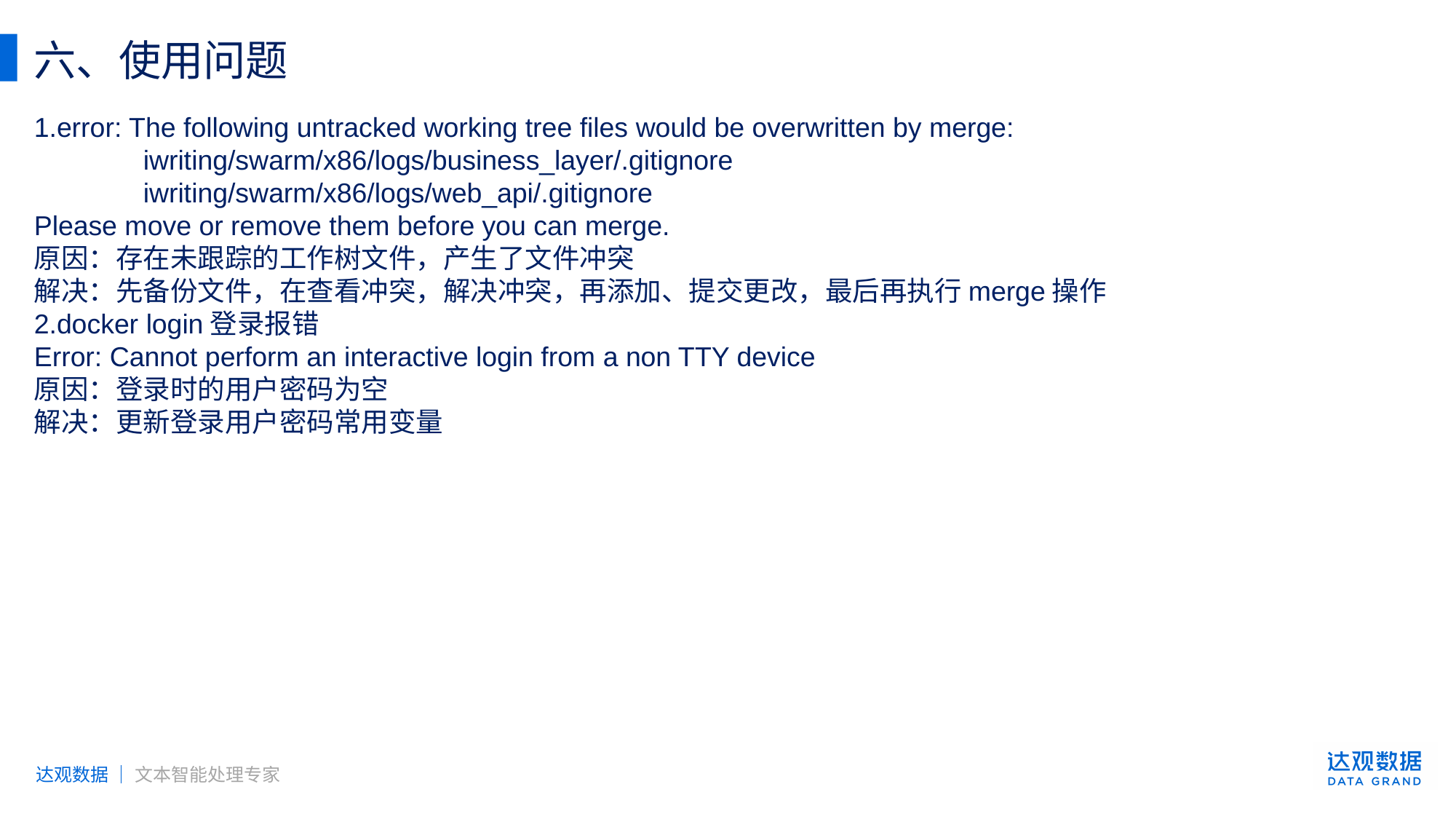

六、使用问题
1.error: The following untracked working tree files would be overwritten by merge:
	iwriting/swarm/x86/logs/business_layer/.gitignore
	iwriting/swarm/x86/logs/web_api/.gitignore
Please move or remove them before you can merge.
原因：存在未跟踪的工作树文件，产生了文件冲突
解决：先备份文件，在查看冲突，解决冲突，再添加、提交更改，最后再执行merge操作
2.docker login登录报错
Error: Cannot perform an interactive login from a non TTY device
原因：登录时的用户密码为空
解决：更新登录用户密码常用变量